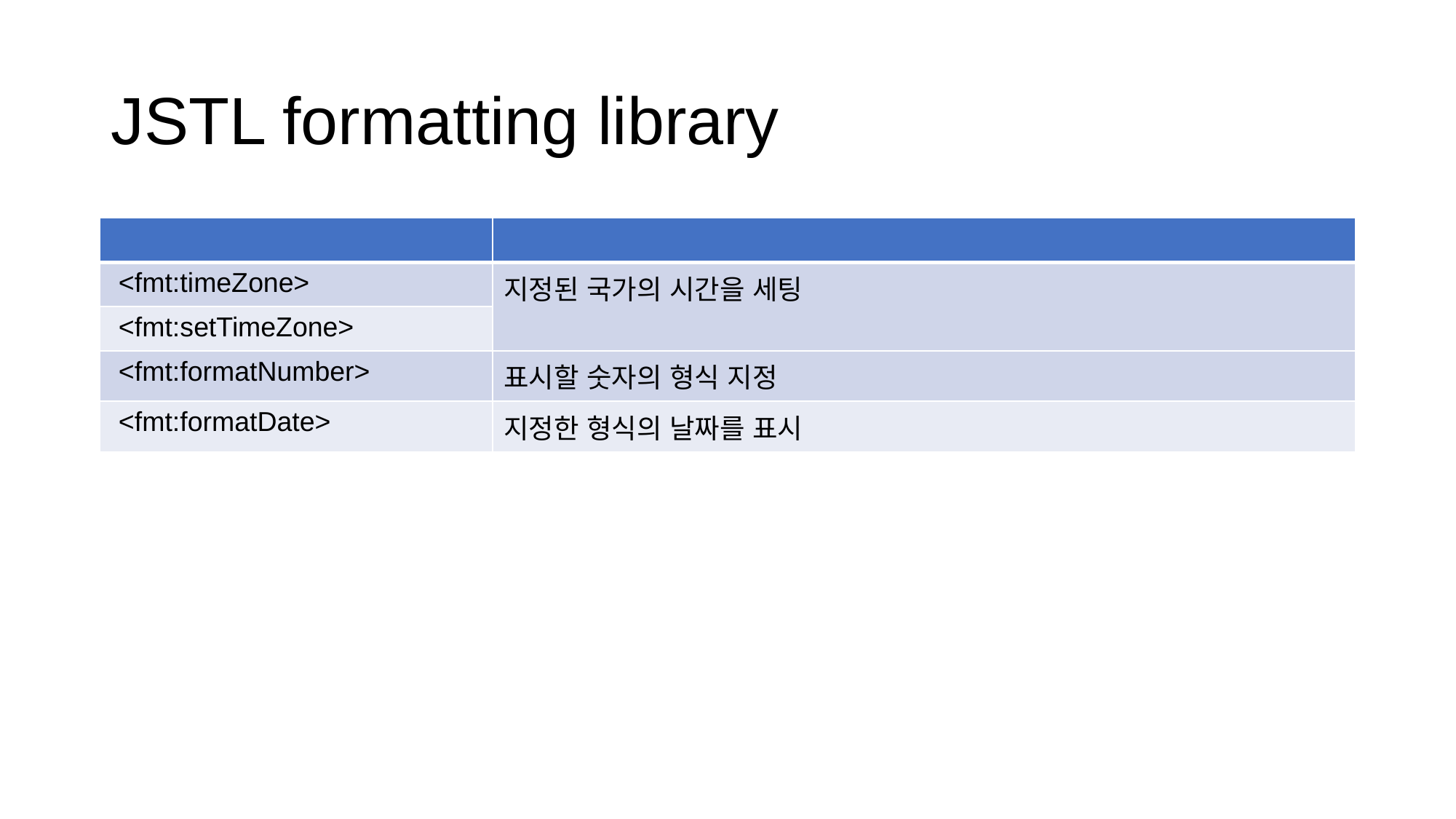

# JSTL formatting library
|  |  |
| --- | --- |
| <fmt:timeZone> | 지정된 국가의 시간을 세팅 |
| <fmt:setTimeZone> |  |
| <fmt:formatNumber> | 표시할 숫자의 형식 지정 |
| <fmt:formatDate> | 지정한 형식의 날짜를 표시 |